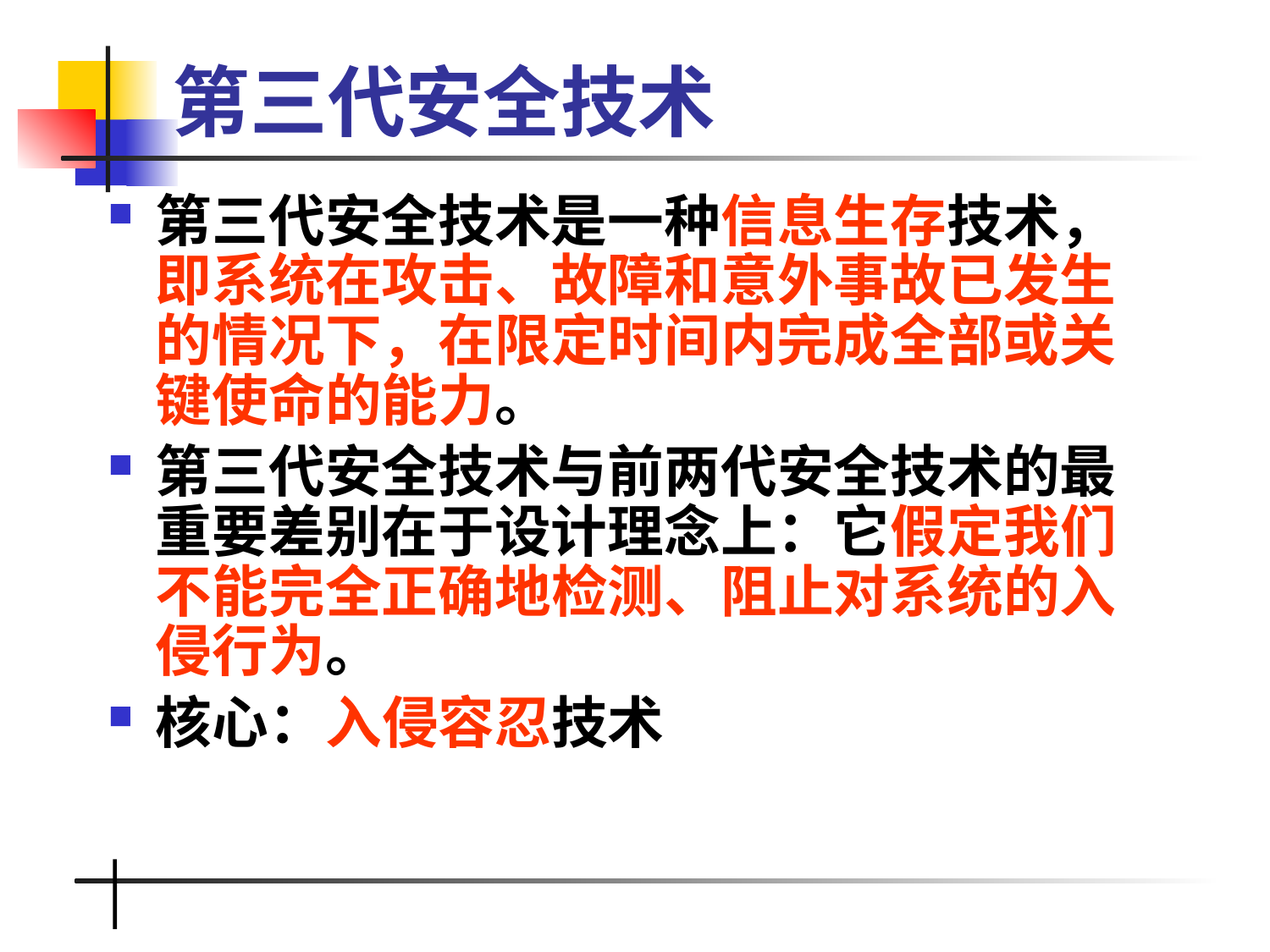

# 第三代安全技术
第三代安全技术是一种信息生存技术，即系统在攻击、故障和意外事故已发生的情况下，在限定时间内完成全部或关键使命的能力。
第三代安全技术与前两代安全技术的最重要差别在于设计理念上：它假定我们不能完全正确地检测、阻止对系统的入侵行为。
核心：入侵容忍技术